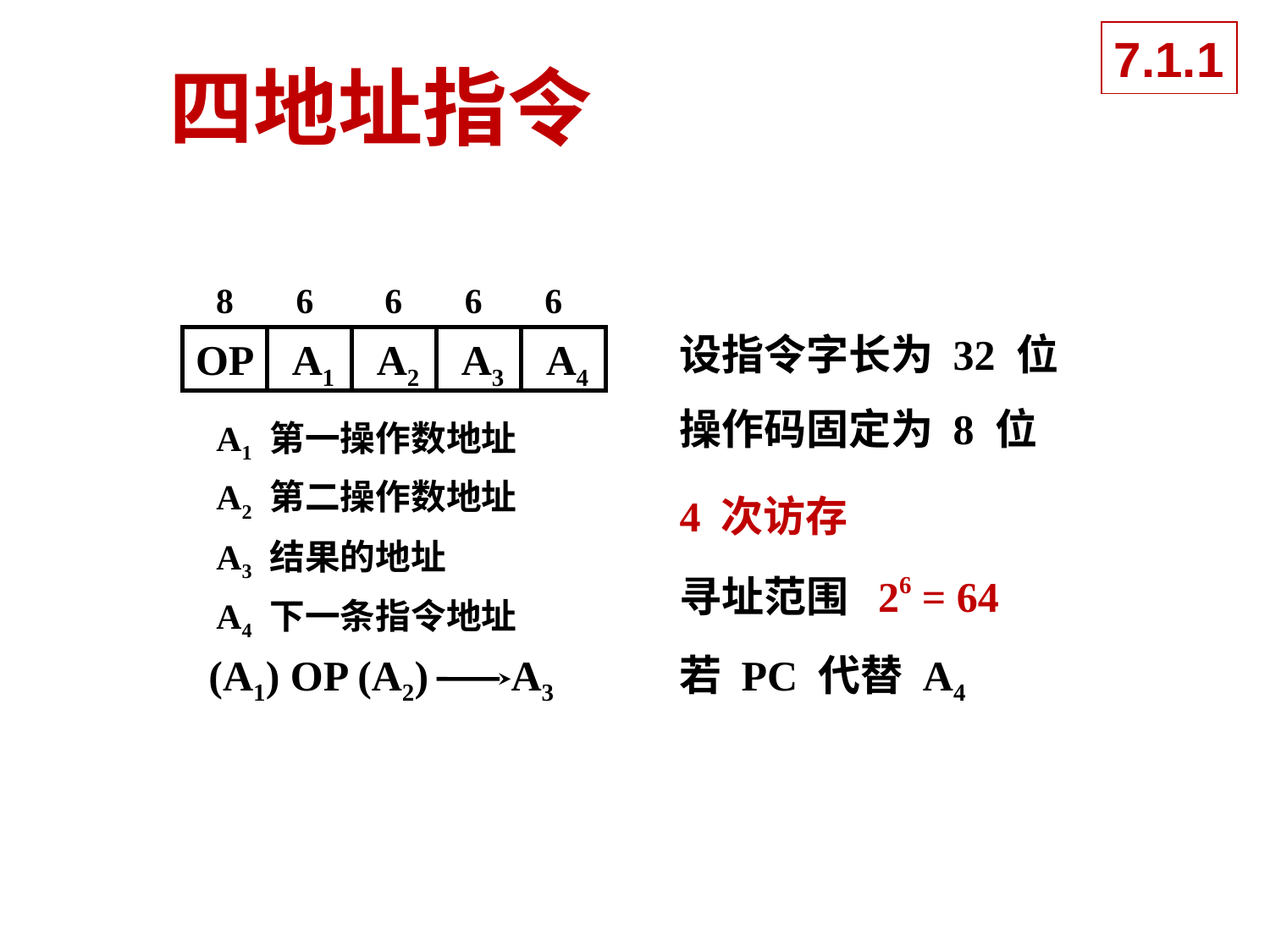

7.1.1
# 四地址指令
8       6        6       6       6

OP

 A1

 A2

 A3

 A4
设指令字长为 32 位
操作码固定为 8 位
A1 第一操作数地址
A2 第二操作数地址
4 次访存
A3 结果的地址
寻址范围  26 = 64
A4 下一条指令地址
(A1) OP (A2)        A3

若 PC 代替 A4